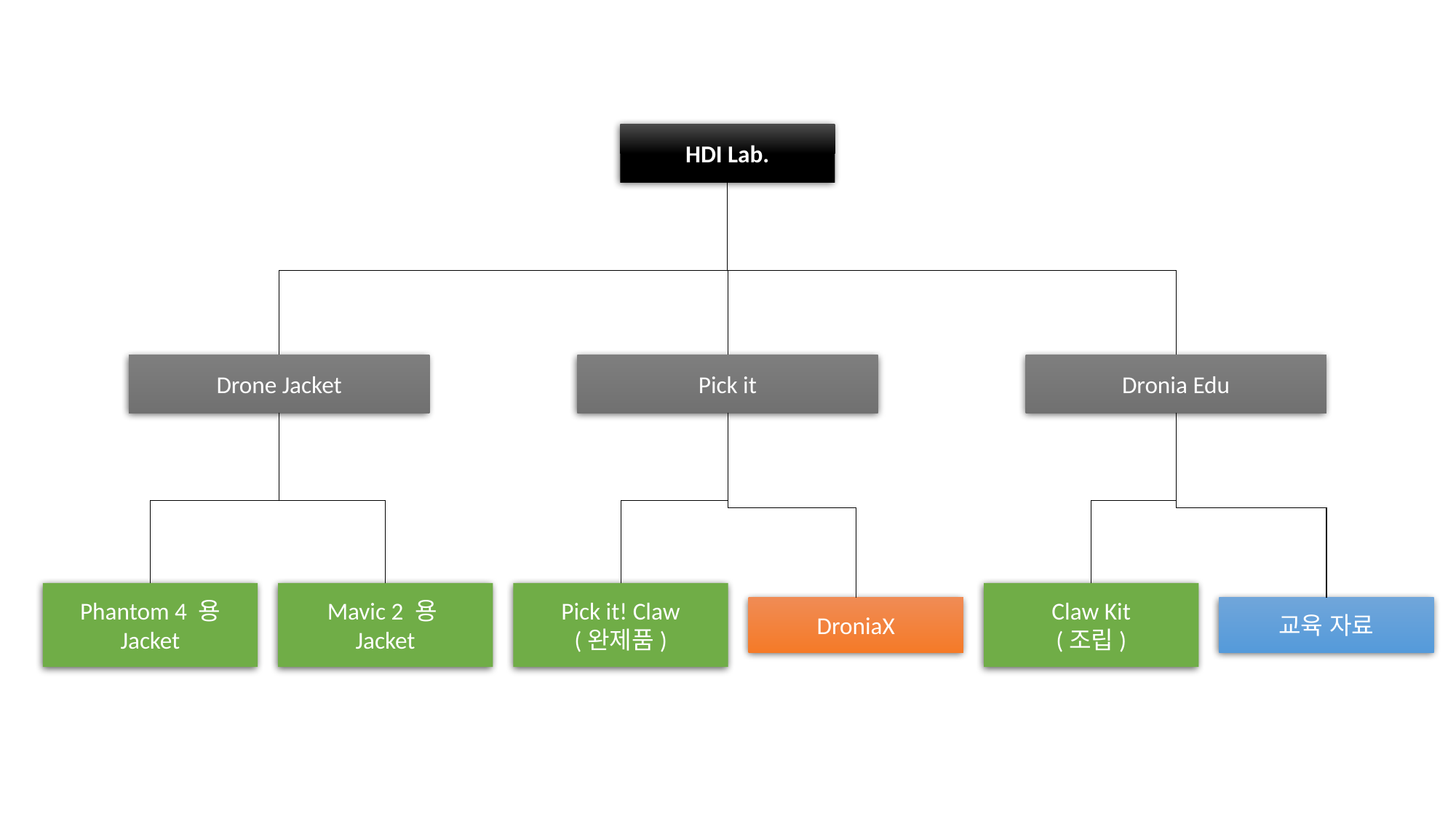

HDI Lab.
Pick it
Dronia Edu
Drone Jacket
Phantom 4 용 Jacket
Mavic 2 용
Jacket
Pick it! Claw
(완제품)
DroniaX
Claw Kit
(조립)
교육 자료